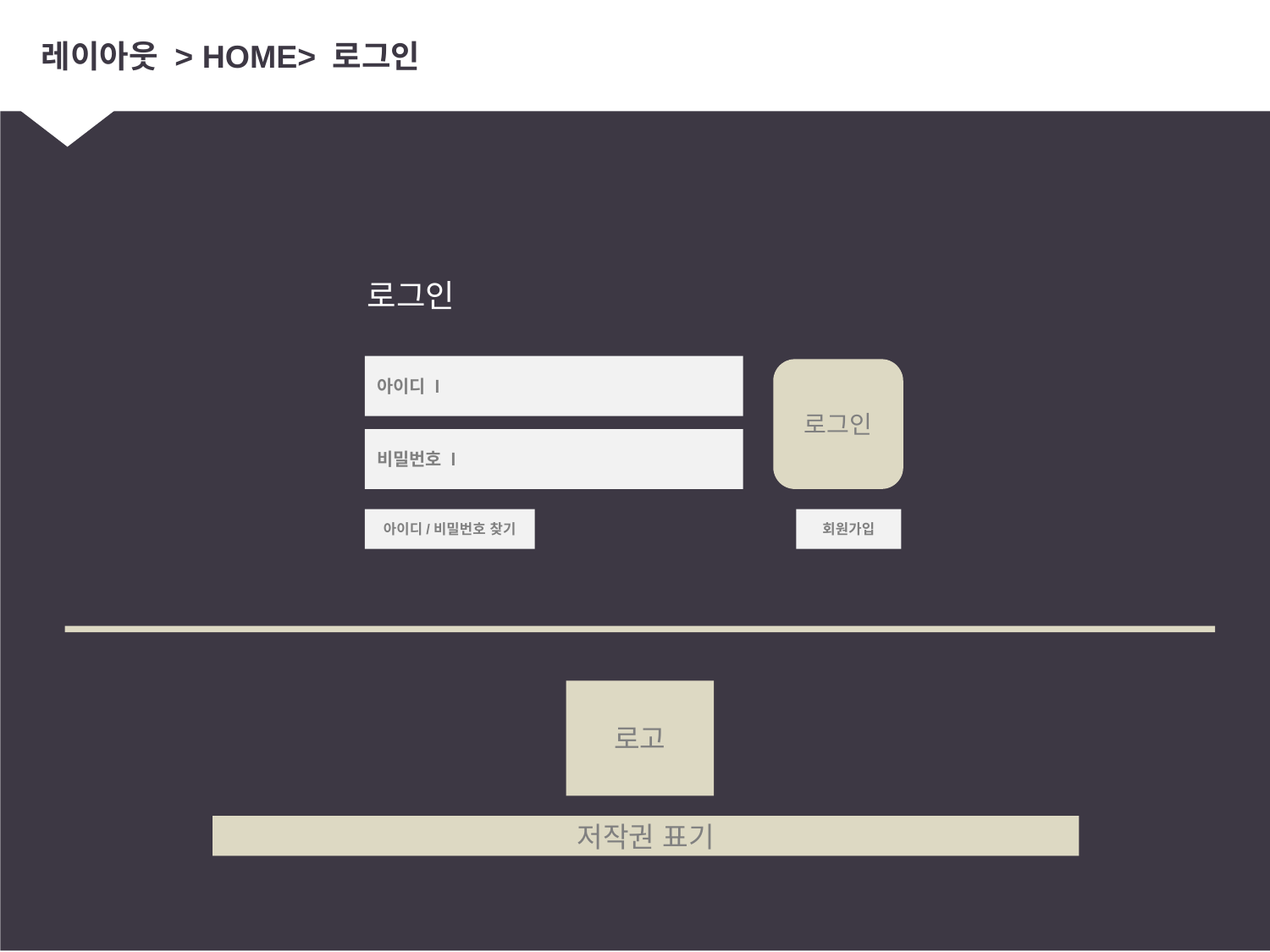

# 레이아웃 > HOME> 로그인
로그인
아이디 l
로그인
비밀번호 l
아이디/비밀번호 찾기
회원가입

로고
저작권 표기